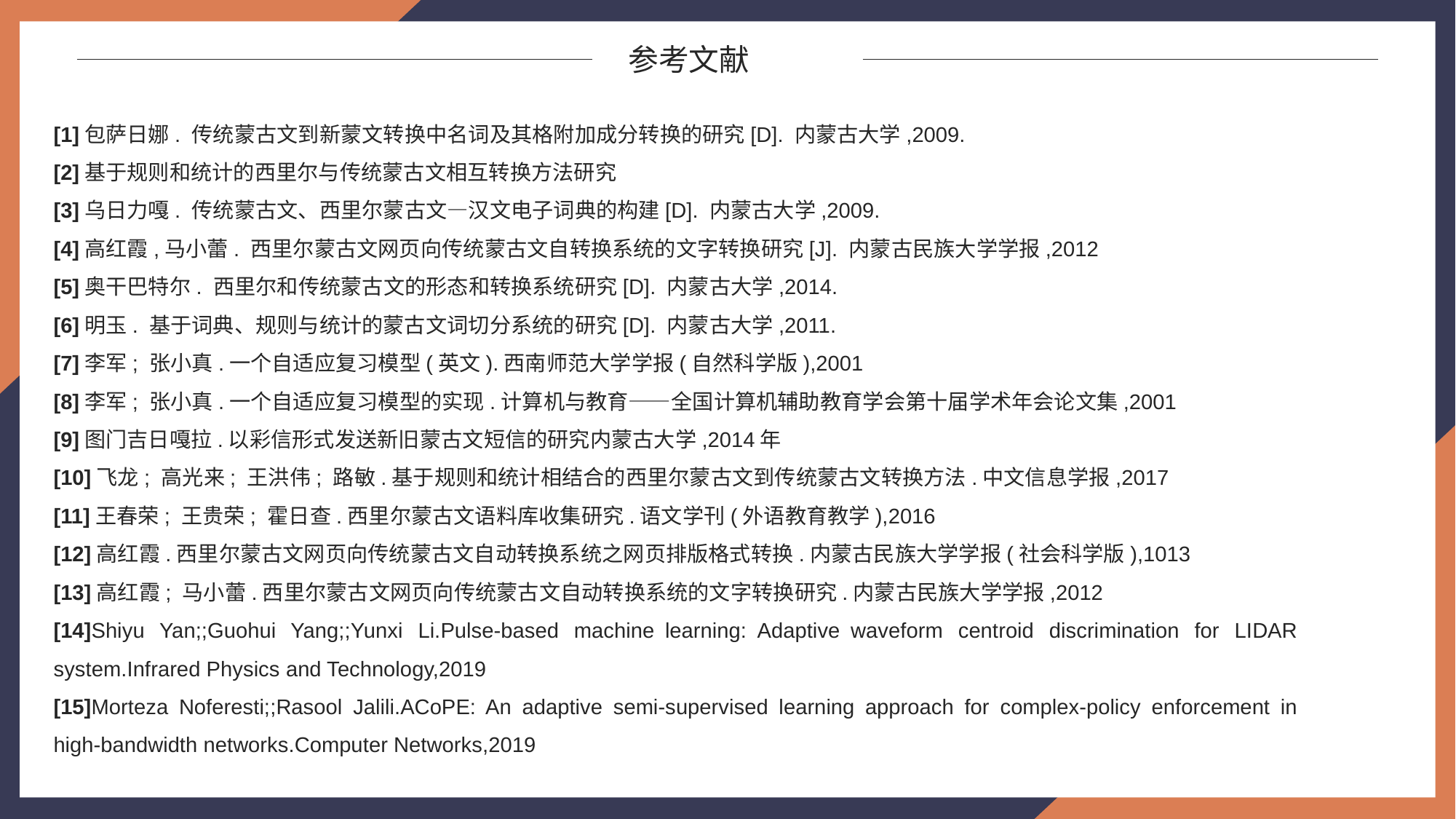

参考文献
[1]包萨日娜. 传统蒙古文到新蒙文转换中名词及其格附加成分转换的研究[D]. 内蒙古大学,2009.
[2]基于规则和统计的西里尔与传统蒙古文相互转换方法研究
[3]乌日力嘎. 传统蒙古文、西里尔蒙古文—汉文电子词典的构建[D]. 内蒙古大学,2009.
[4]高红霞,马小蕾. 西里尔蒙古文网页向传统蒙古文自转换系统的文字转换研究[J]. 内蒙古民族大学学报,2012
[5]奥干巴特尔. 西里尔和传统蒙古文的形态和转换系统研究[D]. 内蒙古大学,2014.
[6]明玉. 基于词典、规则与统计的蒙古文词切分系统的研究[D]. 内蒙古大学,2011.
[7]李军; 张小真.一个自适应复习模型(英文).西南师范大学学报(自然科学版),2001
[8]李军; 张小真.一个自适应复习模型的实现.计算机与教育——全国计算机辅助教育学会第十届学术年会论文集,2001
[9]图门吉日嘎拉.以彩信形式发送新旧蒙古文短信的研究内蒙古大学,2014年
[10]飞龙; 高光来; 王洪伟; 路敏.基于规则和统计相结合的西里尔蒙古文到传统蒙古文转换方法.中文信息学报,2017
[11]王春荣; 王贵荣; 霍日查.西里尔蒙古文语料库收集研究.语文学刊(外语教育教学),2016
[12]高红霞.西里尔蒙古文网页向传统蒙古文自动转换系统之网页排版格式转换.内蒙古民族大学学报(社会科学版),1013
[13]高红霞; 马小蕾.西里尔蒙古文网页向传统蒙古文自动转换系统的文字转换研究.内蒙古民族大学学报,2012
[14]Shiyu Yan;;Guohui Yang;;Yunxi Li.Pulse-based machine learning: Adaptive waveform centroid discrimination for LIDAR system.Infrared Physics and Technology,2019
[15]Morteza Noferesti;;Rasool Jalili.ACoPE: An adaptive semi-supervised learning approach for complex-policy enforcement in high-bandwidth networks.Computer Networks,2019